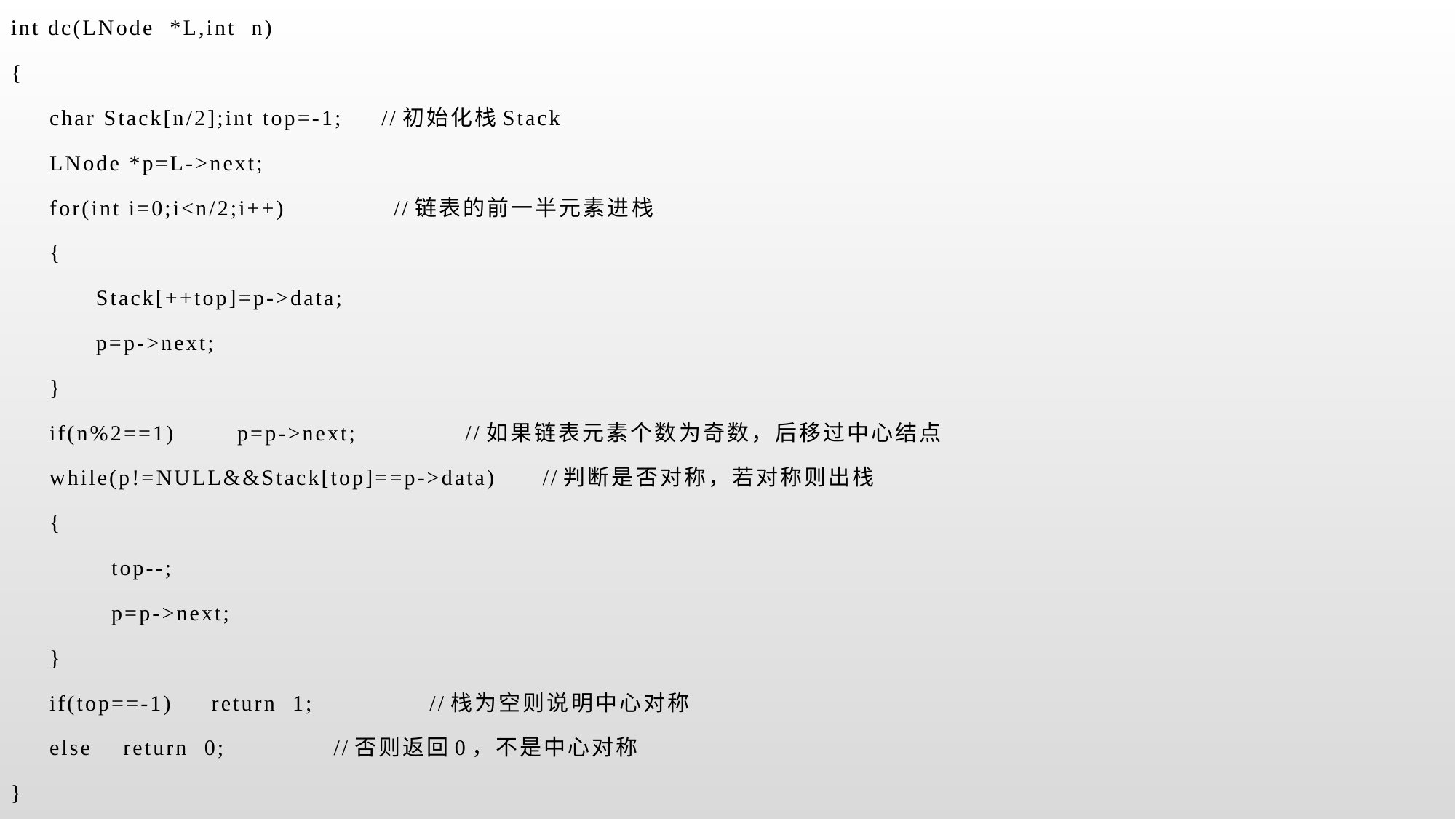

int dc(LNode  *L,int  n)
{
     char Stack[n/2];int top=-1;     //初始化栈Stack
     LNode *p=L->next;
     for(int i=0;i<n/2;i++)              //链表的前一半元素进栈
     {
           Stack[++top]=p->data;
           p=p->next;
     }
     if(n%2==1)        p=p->next;              //如果链表元素个数为奇数，后移过中心结点
     while(p!=NULL&&Stack[top]==p->data)      //判断是否对称，若对称则出栈
     {
             top--;
             p=p->next;
     }
     if(top==-1)     return  1;               //栈为空则说明中心对称
     else    return  0;              //否则返回0，不是中心对称
}